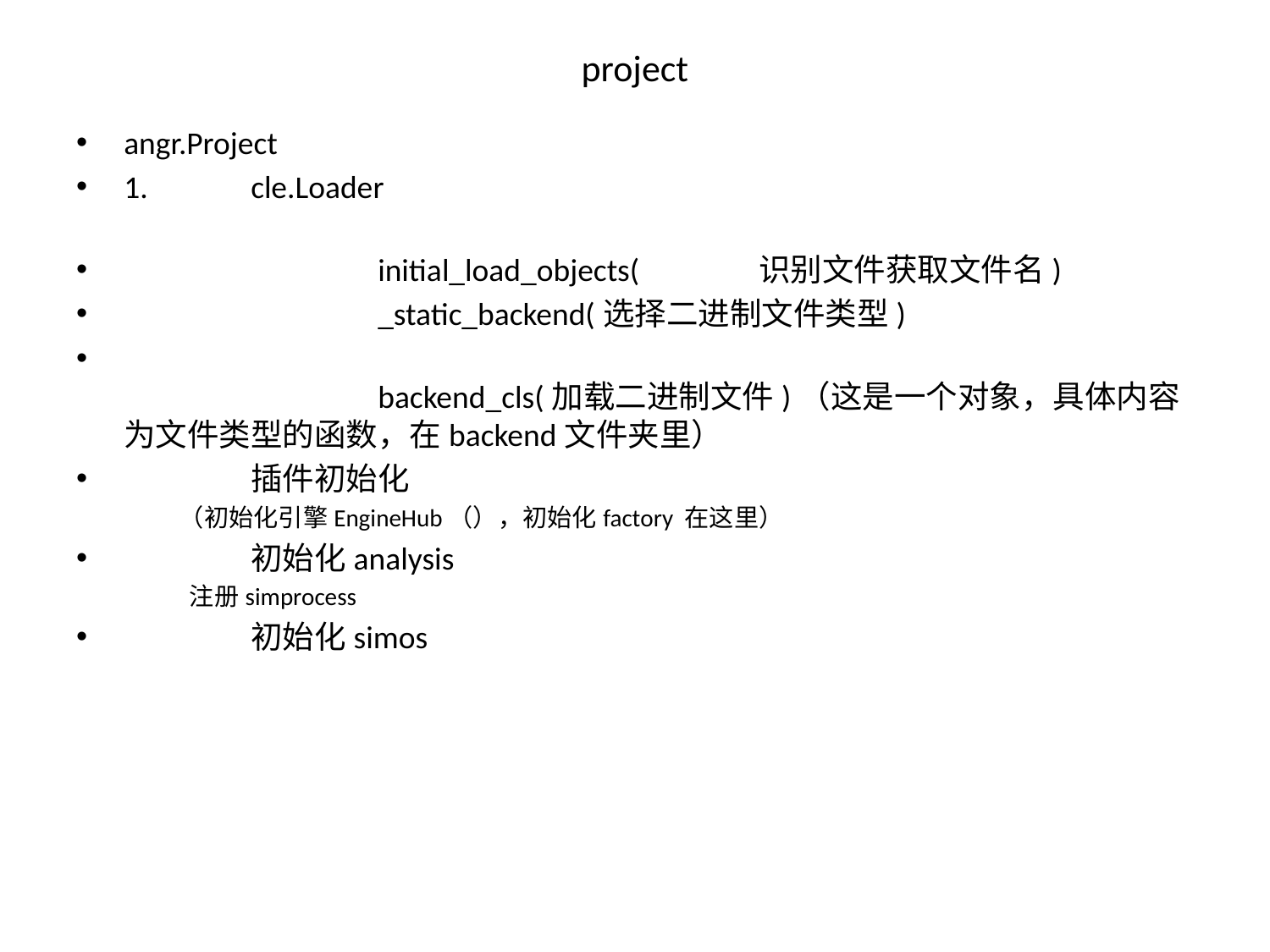

# project
angr.Project
1.	cle.Loader
		initial_load_objects(	识别文件获取文件名)
		_static_backend(选择二进制文件类型)
										backend_cls(加载二进制文件)（这是一个对象，具体内容为文件类型的函数，在backend文件夹里）
	插件初始化
	（初始化引擎EngineHub（），初始化factory 在这里）
	初始化analysis
        注册simprocess
	初始化simos